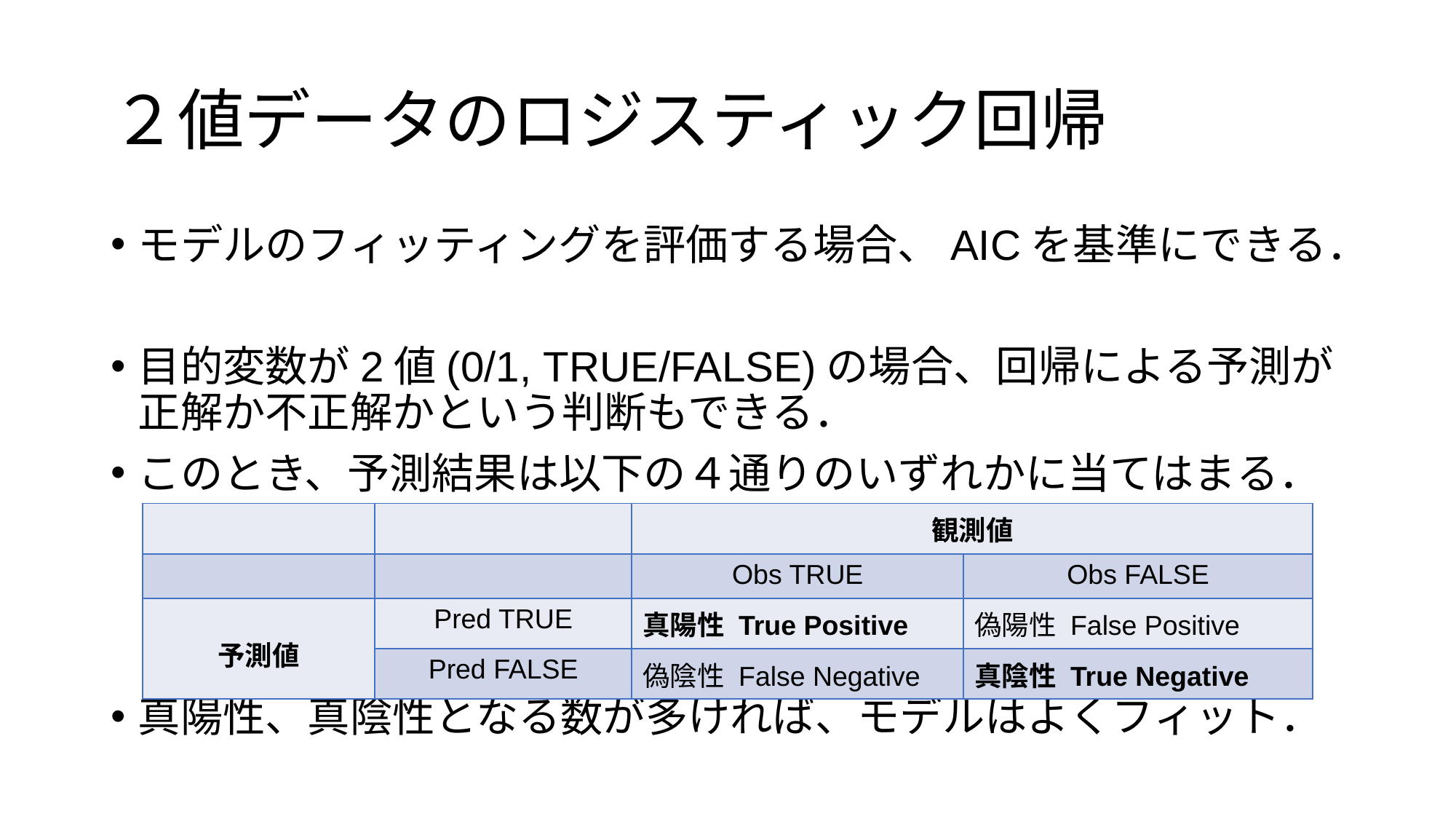

# ２値データのロジスティック回帰
モデルのフィッティングを評価する場合、AICを基準にできる．

目的変数が2値(0/1, TRUE/FALSE)の場合、回帰による予測が正解か不正解かという判断もできる．
このとき、予測結果は以下の４通りのいずれかに当てはまる．

真陽性、真陰性となる数が多ければ、モデルはよくフィット．
|  |  | 観測値 |  |
| --- | --- | --- | --- |
|  |  | Obs TRUE | Obs FALSE |
| 予測値 | Pred TRUE | 真陽性 True Positive | 偽陽性 False Positive |
|  | Pred FALSE | 偽陰性 False Negative | 真陰性 True Negative |